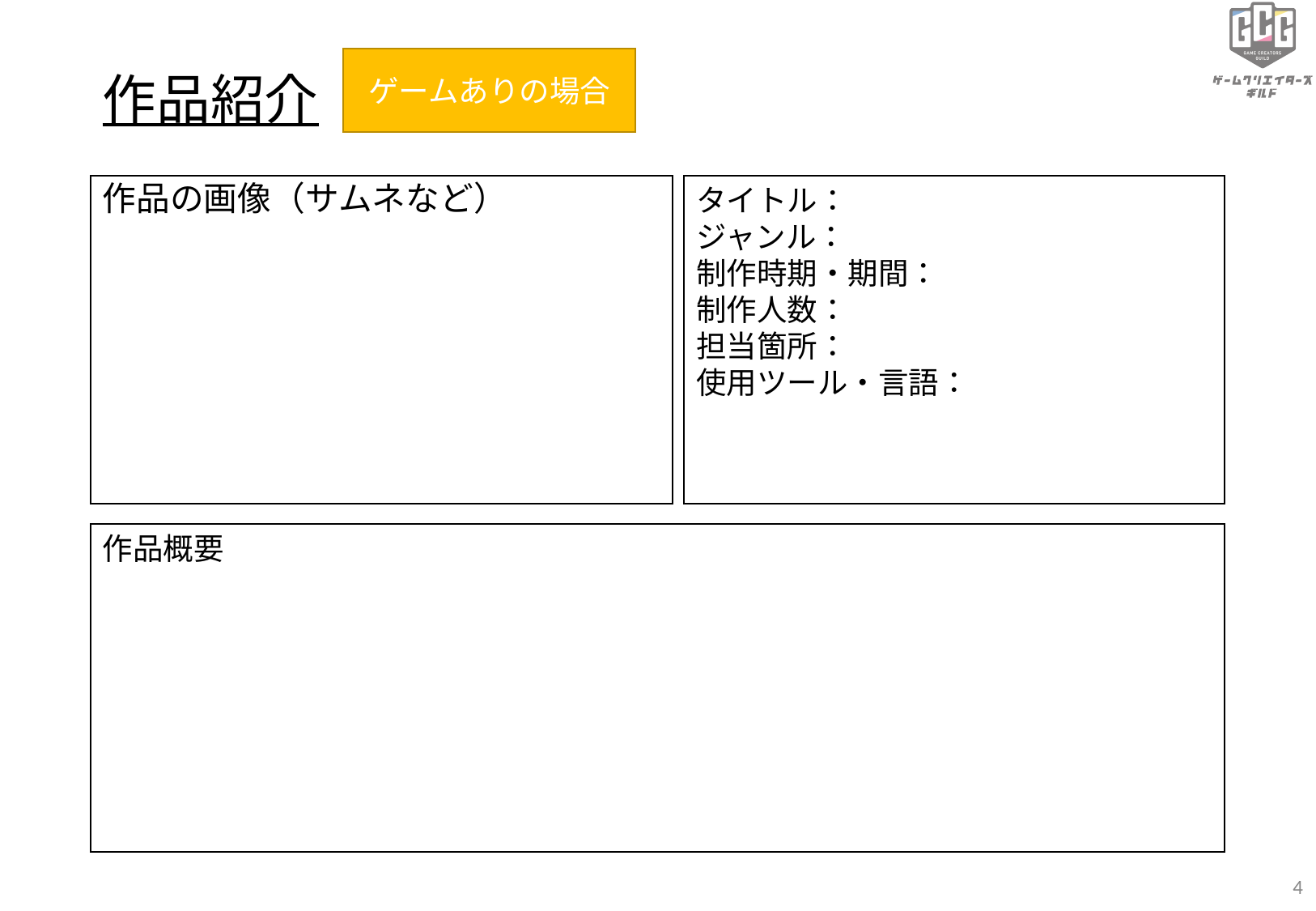

# 作品紹介
ゲームありの場合
作品の画像（サムネなど）
タイトル：
ジャンル：
制作時期・期間：
制作人数：
担当箇所：
使用ツール・言語：

作品概要
4